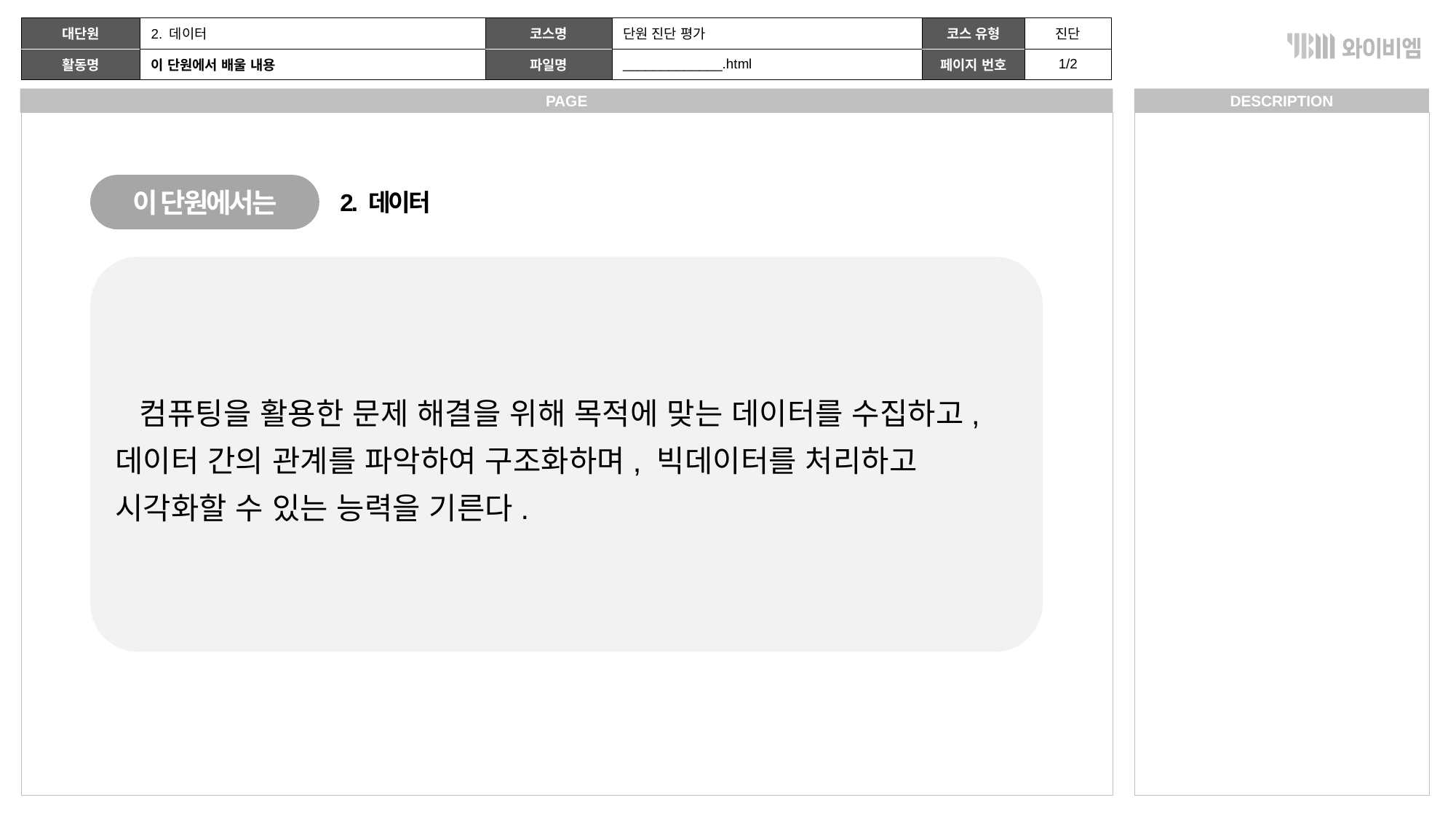

|  | 2. 데이터 |  | 단원 진단 평가 |  | 진단 |
| --- | --- | --- | --- | --- | --- |
|  | 이 단원에서 배울 내용 |  | \_\_\_\_\_\_\_\_\_\_\_\_\_.html |  | 1/2 |
이 단원에서는
2. 데이터
  컴퓨팅을 활용한 문제 해결을 위해 목적에 맞는 데이터를 수집하고, 데이터 간의 관계를 파악하여 구조화하며, 빅데이터를 처리하고 시각화할 수 있는 능력을 기른다.